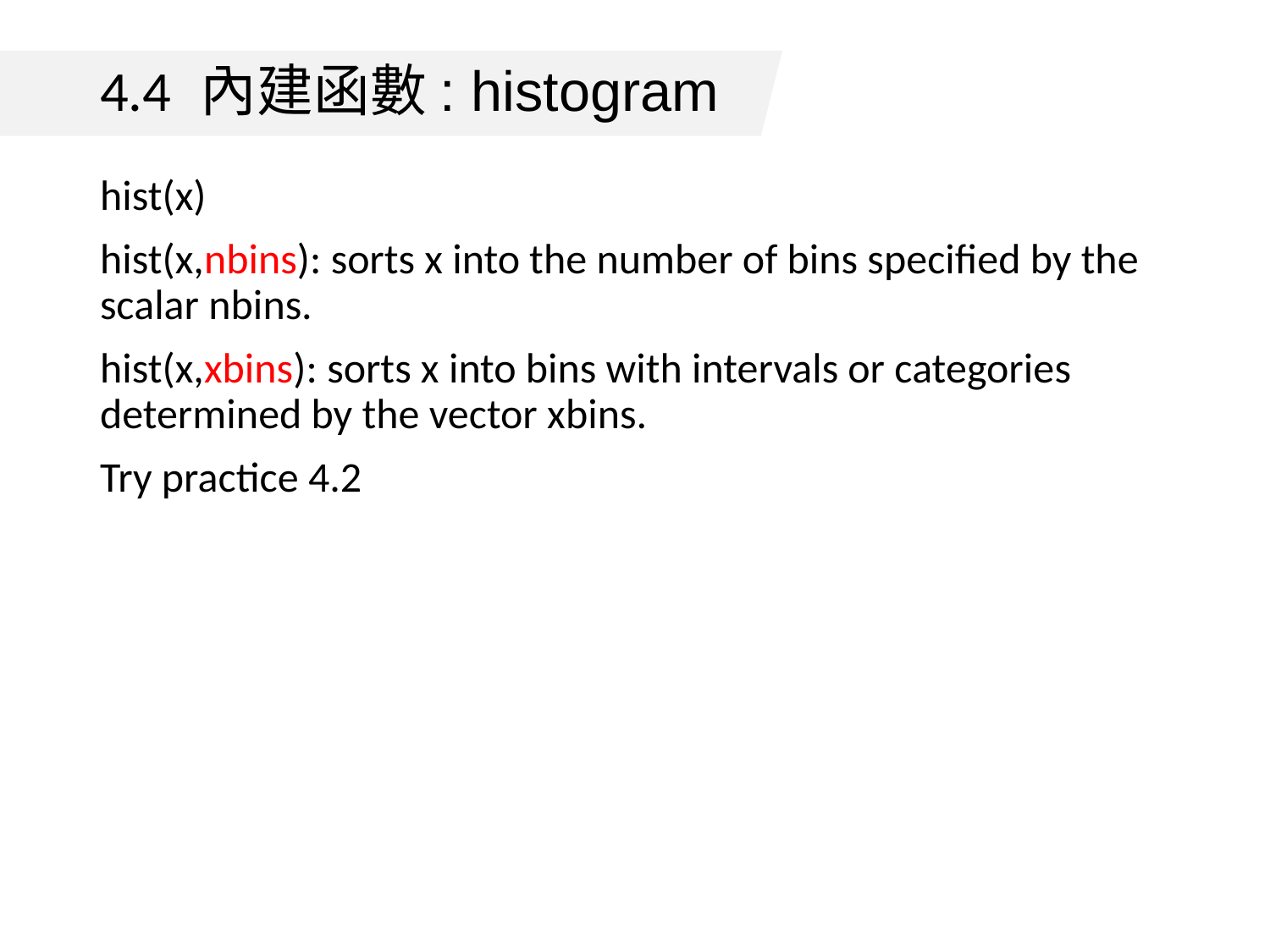

# 4.4 內建函數: histogram
hist(x)
hist(x,nbins): sorts x into the number of bins specified by the scalar nbins.
hist(x,xbins): sorts x into bins with intervals or categories determined by the vector xbins.
Try practice 4.2